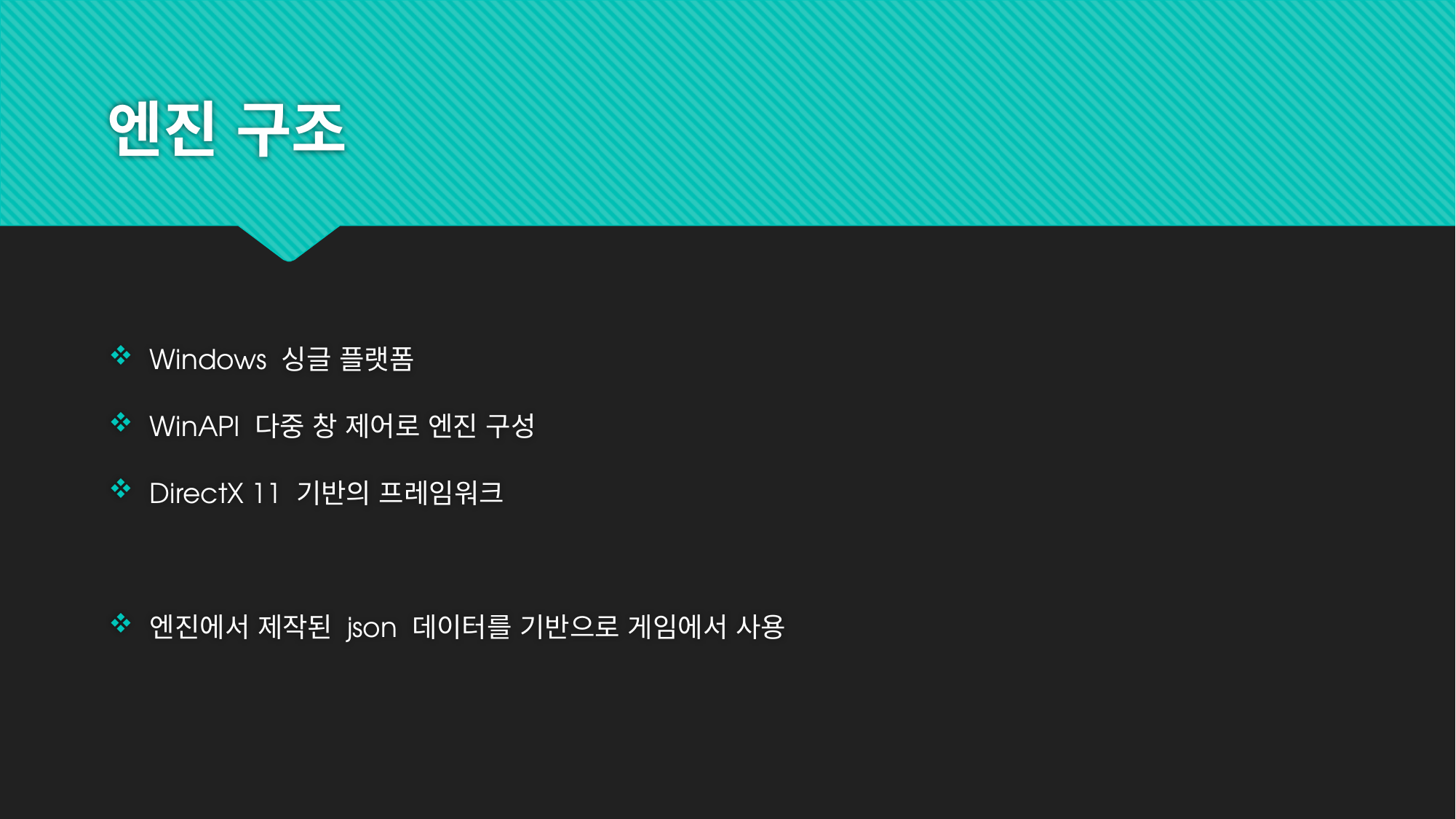

# 엔진 구조
Windows 싱글 플랫폼
WinAPI 다중 창 제어로 엔진 구성
DirectX 11 기반의 프레임워크

엔진에서 제작된 json 데이터를 기반으로 게임에서 사용